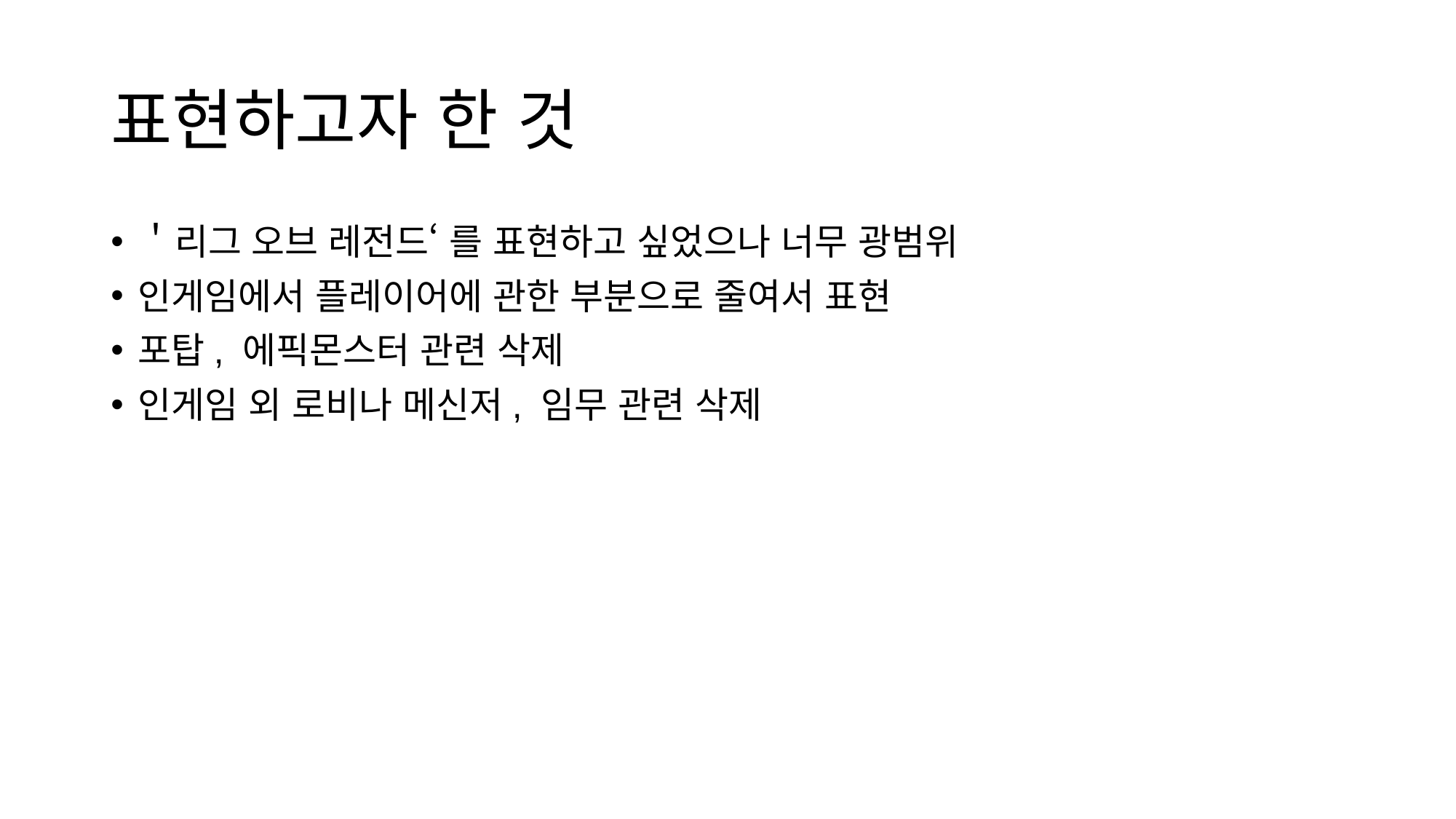

# 표현하고자 한 것
＇리그 오브 레전드‘ 를 표현하고 싶었으나 너무 광범위
인게임에서 플레이어에 관한 부분으로 줄여서 표현
포탑, 에픽몬스터 관련 삭제
인게임 외 로비나 메신저, 임무 관련 삭제